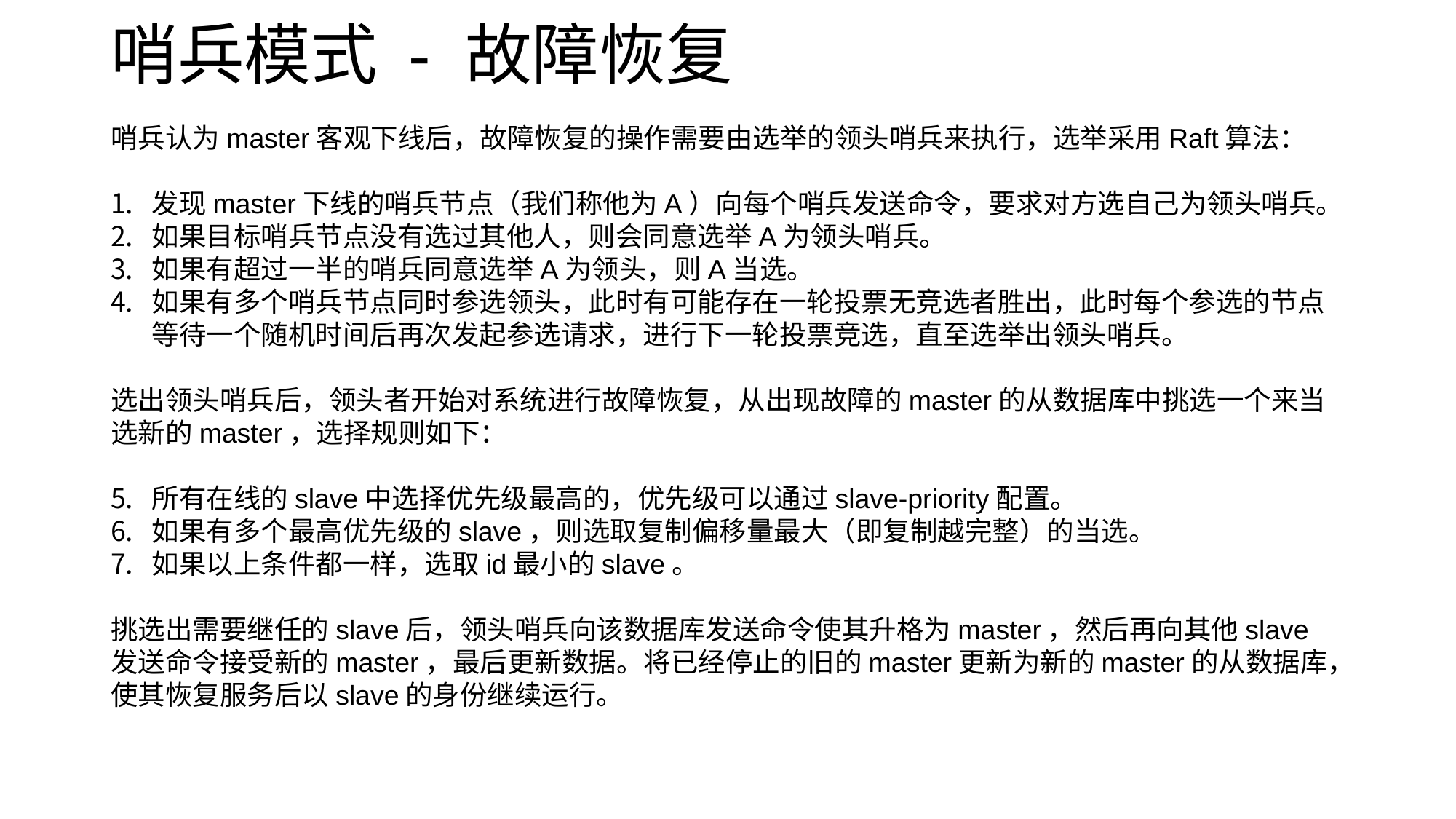

# 哨兵模式 - 故障恢复
哨兵认为master客观下线后，故障恢复的操作需要由选举的领头哨兵来执行，选举采用Raft算法：

发现master下线的哨兵节点（我们称他为A）向每个哨兵发送命令，要求对方选自己为领头哨兵。
如果目标哨兵节点没有选过其他人，则会同意选举A为领头哨兵。
如果有超过一半的哨兵同意选举A为领头，则A当选。
如果有多个哨兵节点同时参选领头，此时有可能存在一轮投票无竞选者胜出，此时每个参选的节点等待一个随机时间后再次发起参选请求，进行下一轮投票竞选，直至选举出领头哨兵。

选出领头哨兵后，领头者开始对系统进行故障恢复，从出现故障的master的从数据库中挑选一个来当选新的master，选择规则如下：

所有在线的slave中选择优先级最高的，优先级可以通过slave-priority配置。
如果有多个最高优先级的slave，则选取复制偏移量最大（即复制越完整）的当选。
如果以上条件都一样，选取id最小的slave。

挑选出需要继任的slave后，领头哨兵向该数据库发送命令使其升格为master，然后再向其他slave发送命令接受新的master，最后更新数据。将已经停止的旧的master更新为新的master的从数据库，使其恢复服务后以slave的身份继续运行。